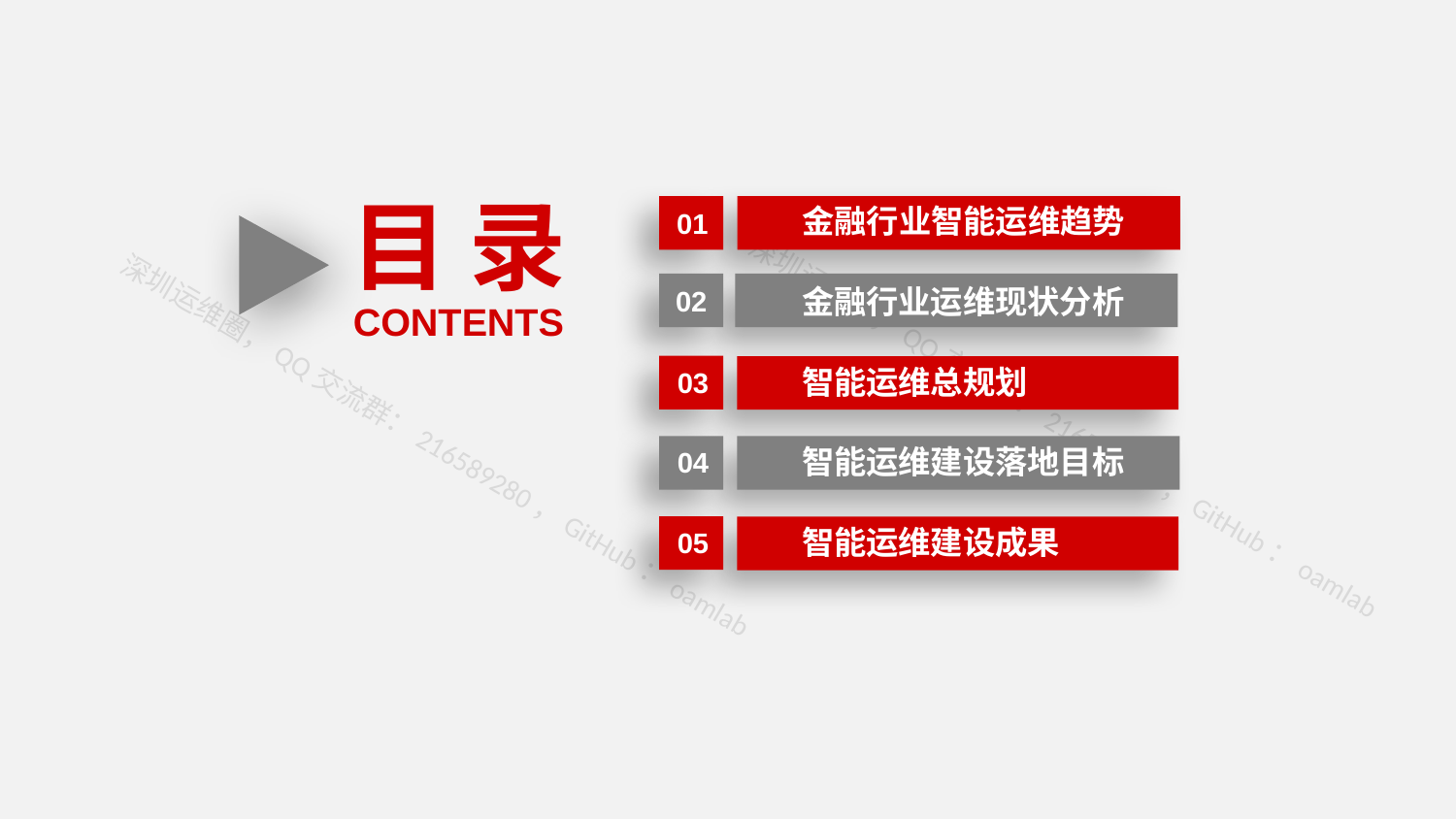

目 录
CONTENTS
金融行业智能运维趋势

01

金融行业运维现状分析

02
智能运维总规划

03
智能运维建设落地目标

04
智能运维建设成果

05